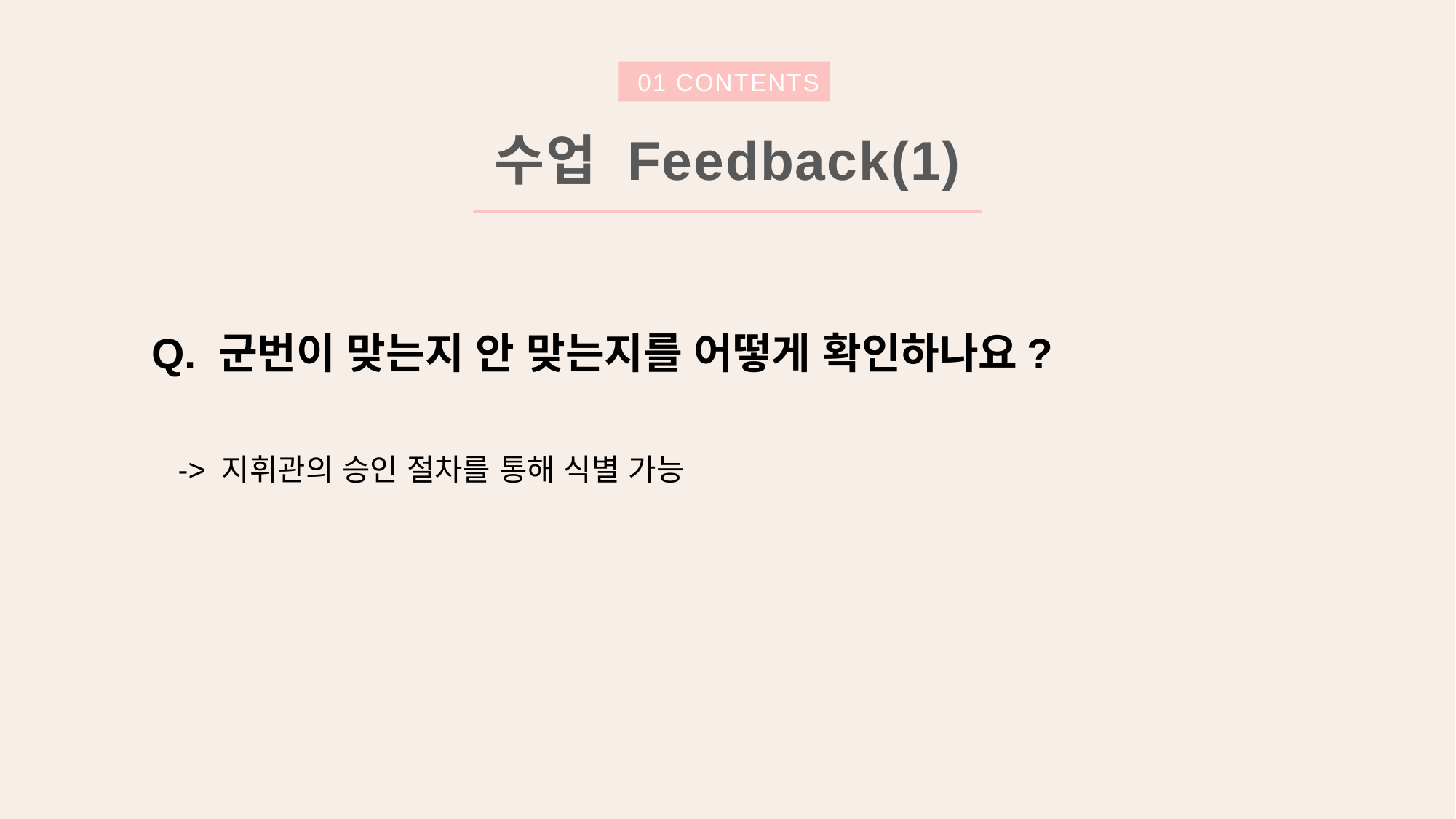

01 CONTENTS
수업 Feedback(1)

    Q. 군번이 맞는지 안 맞는지를 어떻게 확인하나요?

        -> 지휘관의 승인 절차를 통해 식별 가능